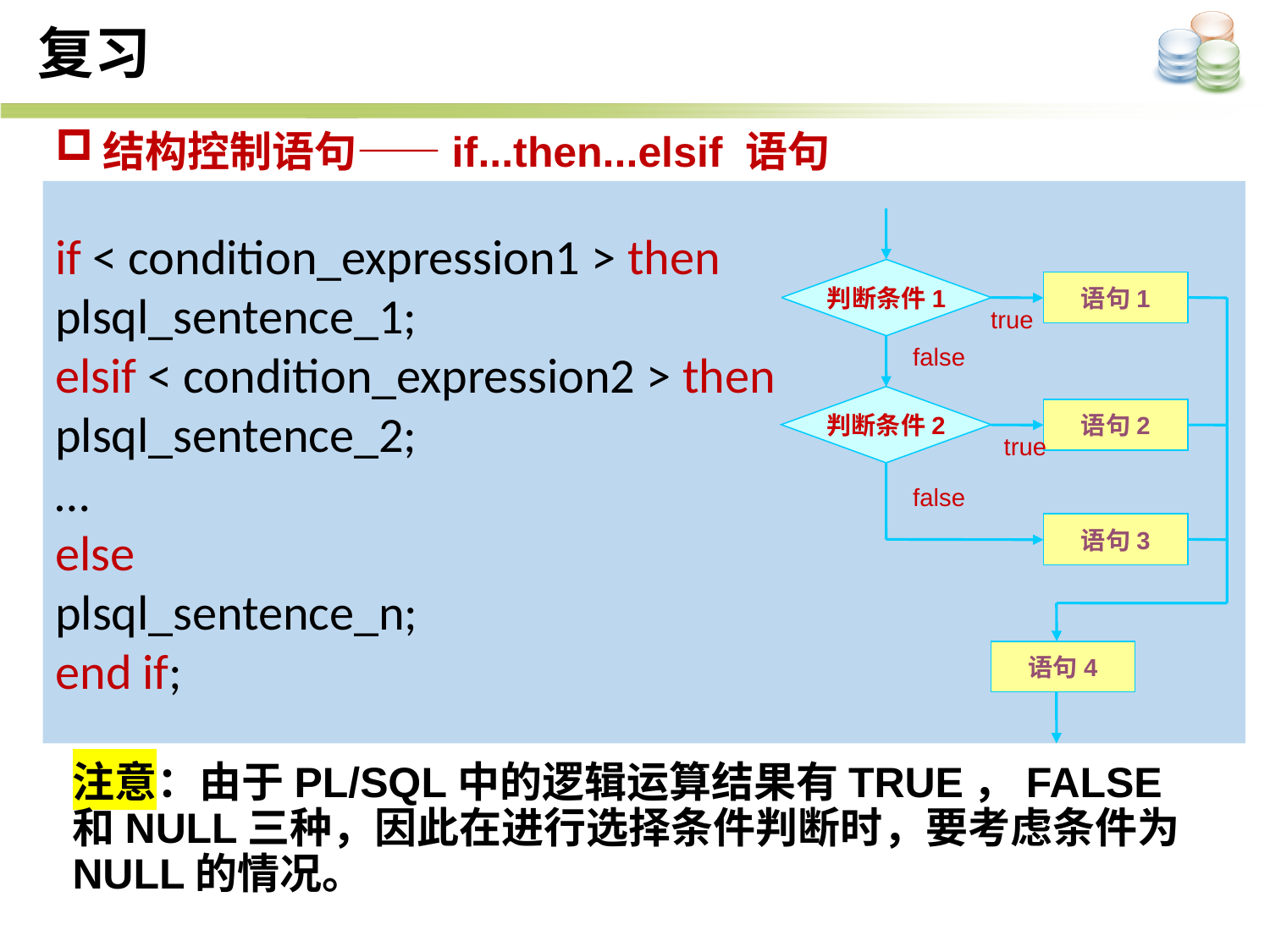

复习
结构控制语句——if...then...elsif 语句
if < condition_expression1 > then
plsql_sentence_1;
elsif < condition_expression2 > then
plsql_sentence_2;
…
else
plsql_sentence_n;
end if;

判断条件1
语句1
true

false

判断条件2
语句2
true

false
语句3

语句4

注意：由于PL/SQL中的逻辑运算结果有TRUE，FALSE和NULL三种，因此在进行选择条件判断时，要考虑条件为NULL的情况。
8